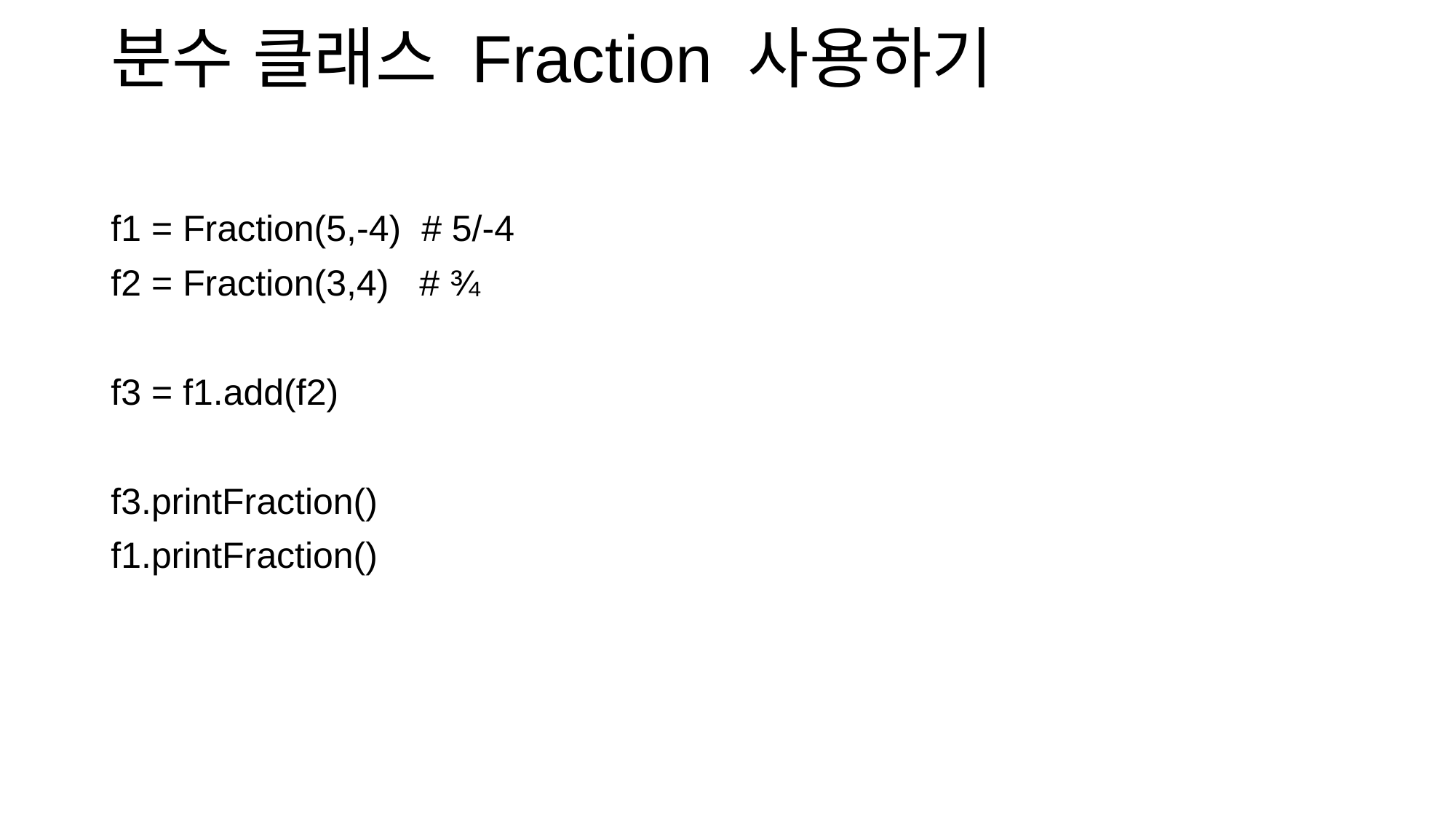

# 분수 클래스 Fraction 사용하기
f1 = Fraction(5,-4)  # 5/-4
f2 = Fraction(3,4)   # ¾

f3 = f1.add(f2)

f3.printFraction()
f1.printFraction()